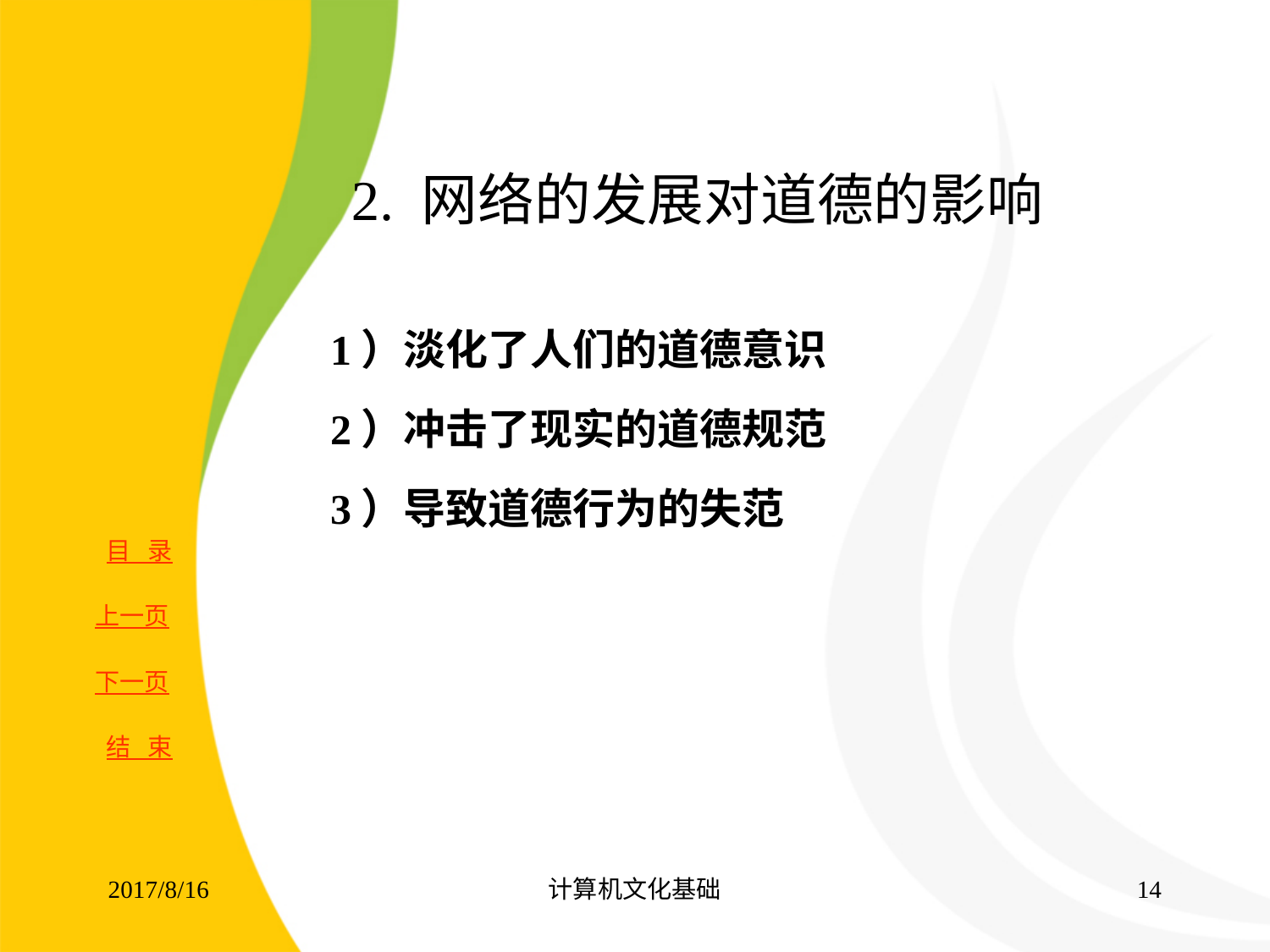

# 2. 网络的发展对道德的影响
  1）淡化了人们的道德意识
  2）冲击了现实的道德规范
  3）导致道德行为的失范

2017/8/16
计算机文化基础
14